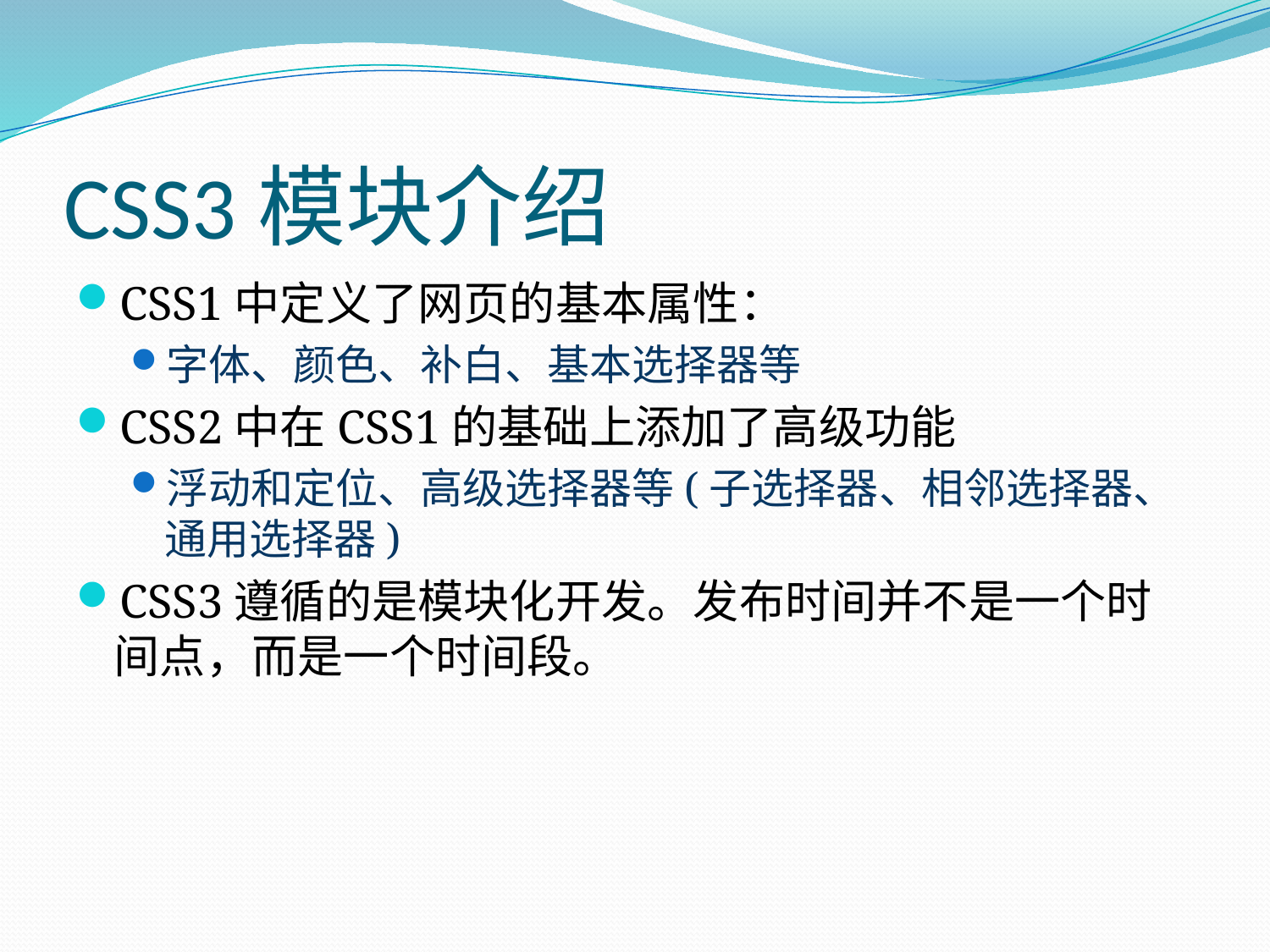

# CSS3模块介绍
CSS1中定义了网页的基本属性：
字体、颜色、补白、基本选择器等
CSS2中在CSS1的基础上添加了高级功能
浮动和定位、高级选择器等(子选择器、相邻选择器、通用选择器)
CSS3遵循的是模块化开发。发布时间并不是一个时间点，而是一个时间段。